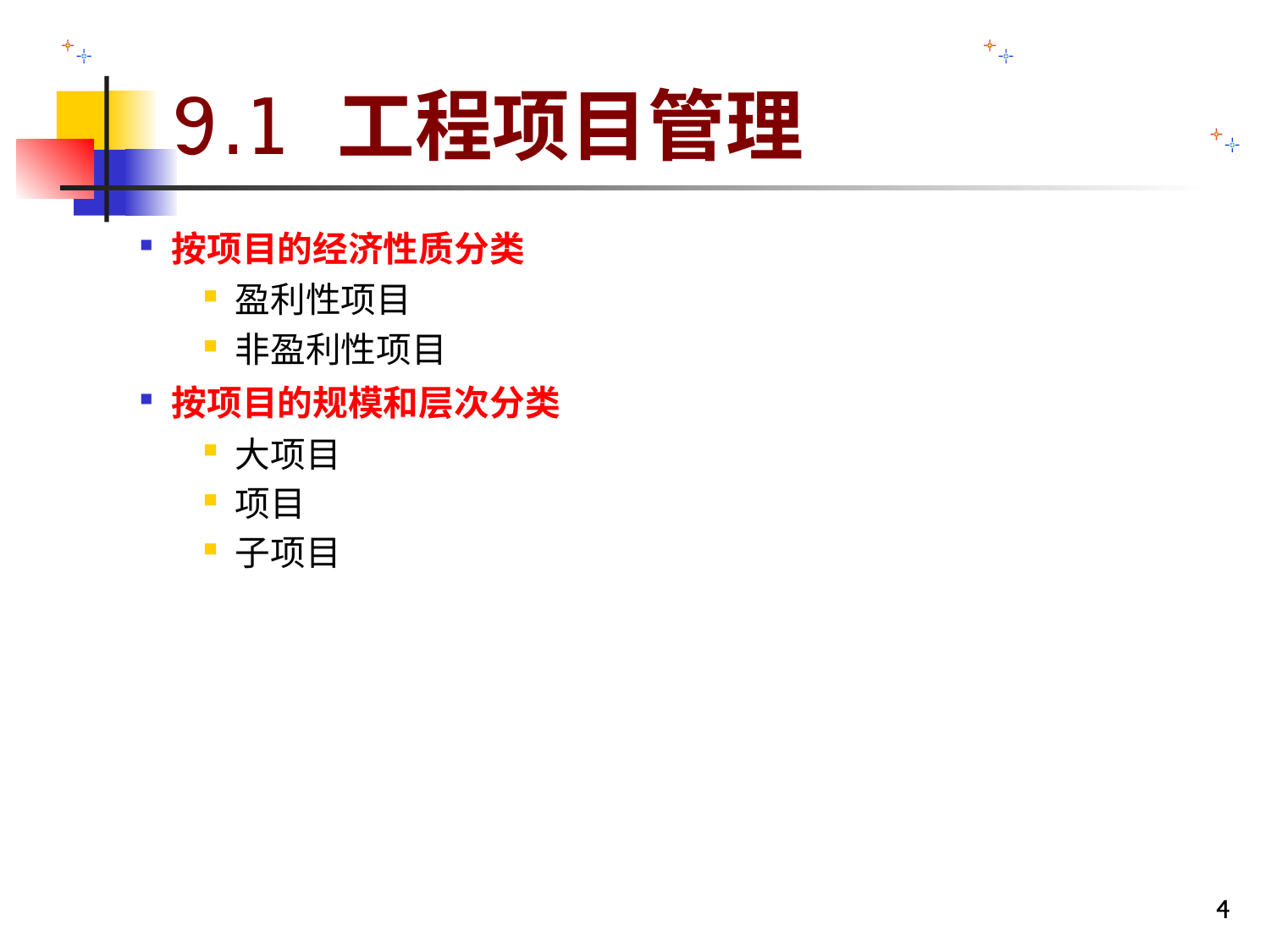

# 9.1 工程项目管理
按项目的经济性质分类
盈利性项目
非盈利性项目
按项目的规模和层次分类
大项目
项目
子项目
4